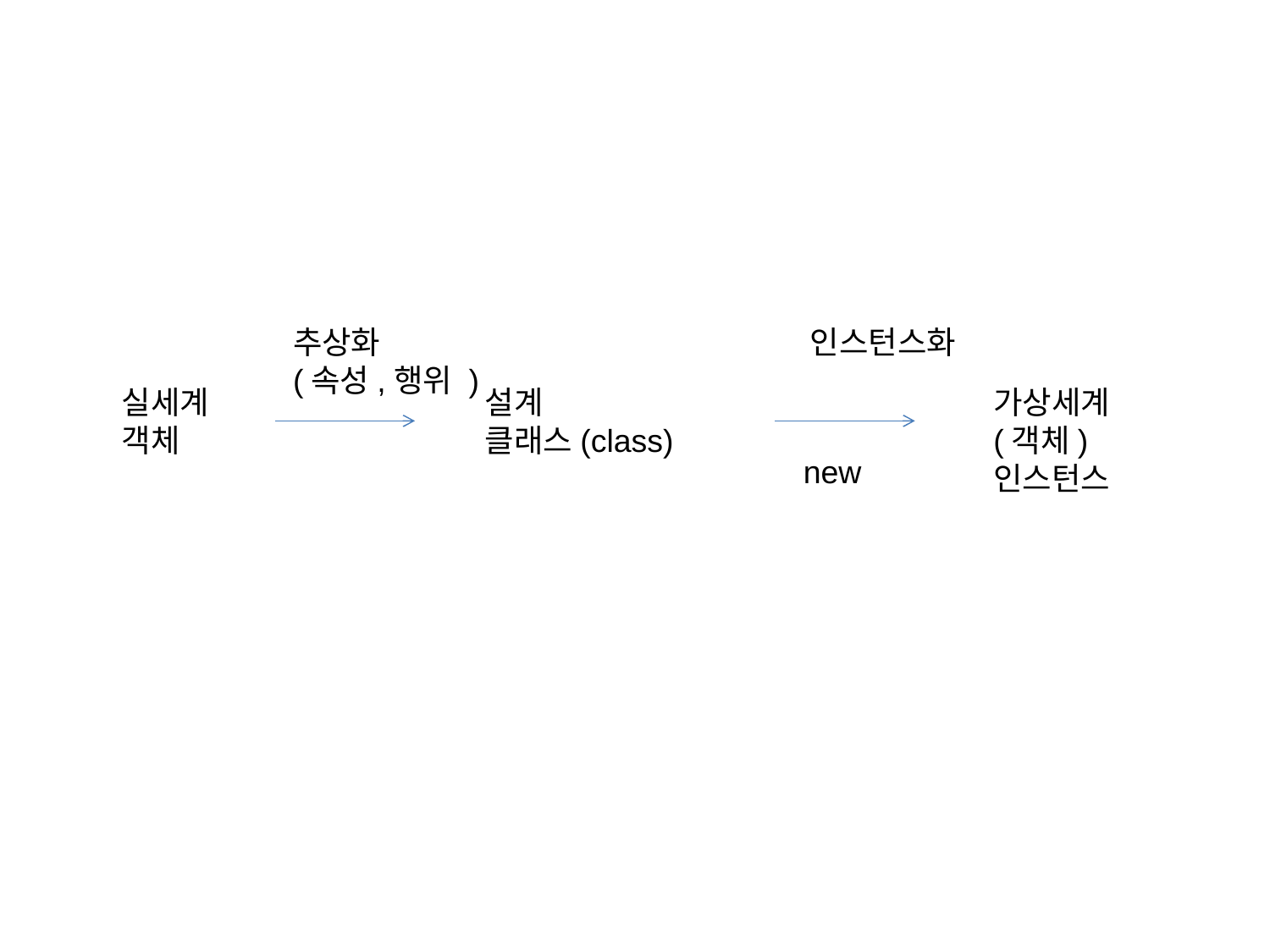

추상화
(속성,행위 )
인스턴스화
실세계
객체
설계
클래스(class)
가상세계
(객체)
인스턴스
new